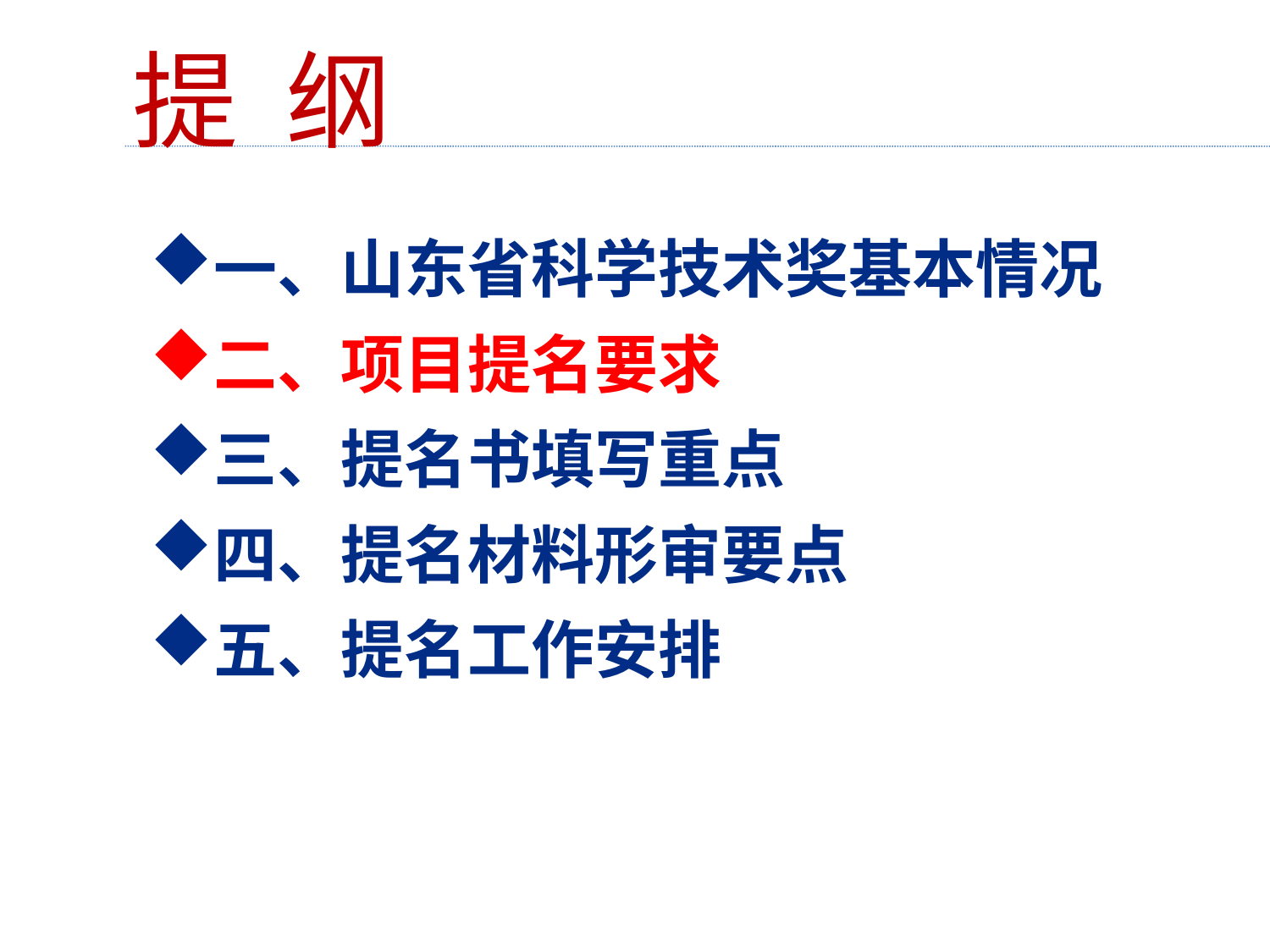

提  纲
一、山东省科学技术奖基本情况
二、项目提名要求
三、提名书填写重点
四、提名材料形审要点
五、提名工作安排